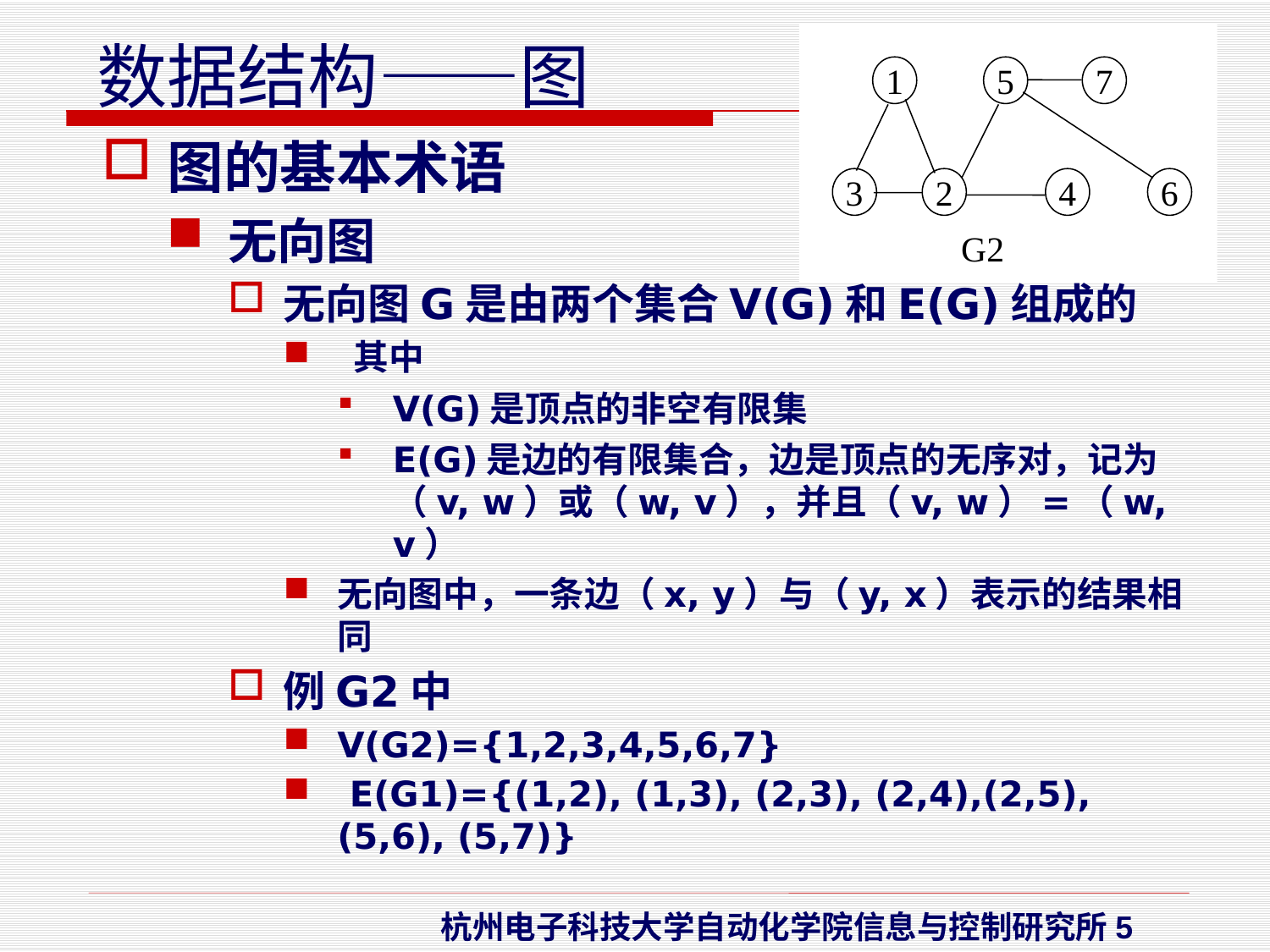

1
5
7

3
2
4
6

G2

图的基本术语
无向图
无向图G是由两个集合V(G)和E(G)组成的
 其中
V(G)是顶点的非空有限集
E(G)是边的有限集合，边是顶点的无序对，记为（v, w）或（w, v），并且（v, w）=（w, v）
无向图中，一条边（x, y）与（y, x）表示的结果相同
例G2中
V(G2)={1,2,3,4,5,6,7}
 E(G1)={(1,2), (1,3), (2,3), (2,4),(2,5), (5,6), (5,7)}